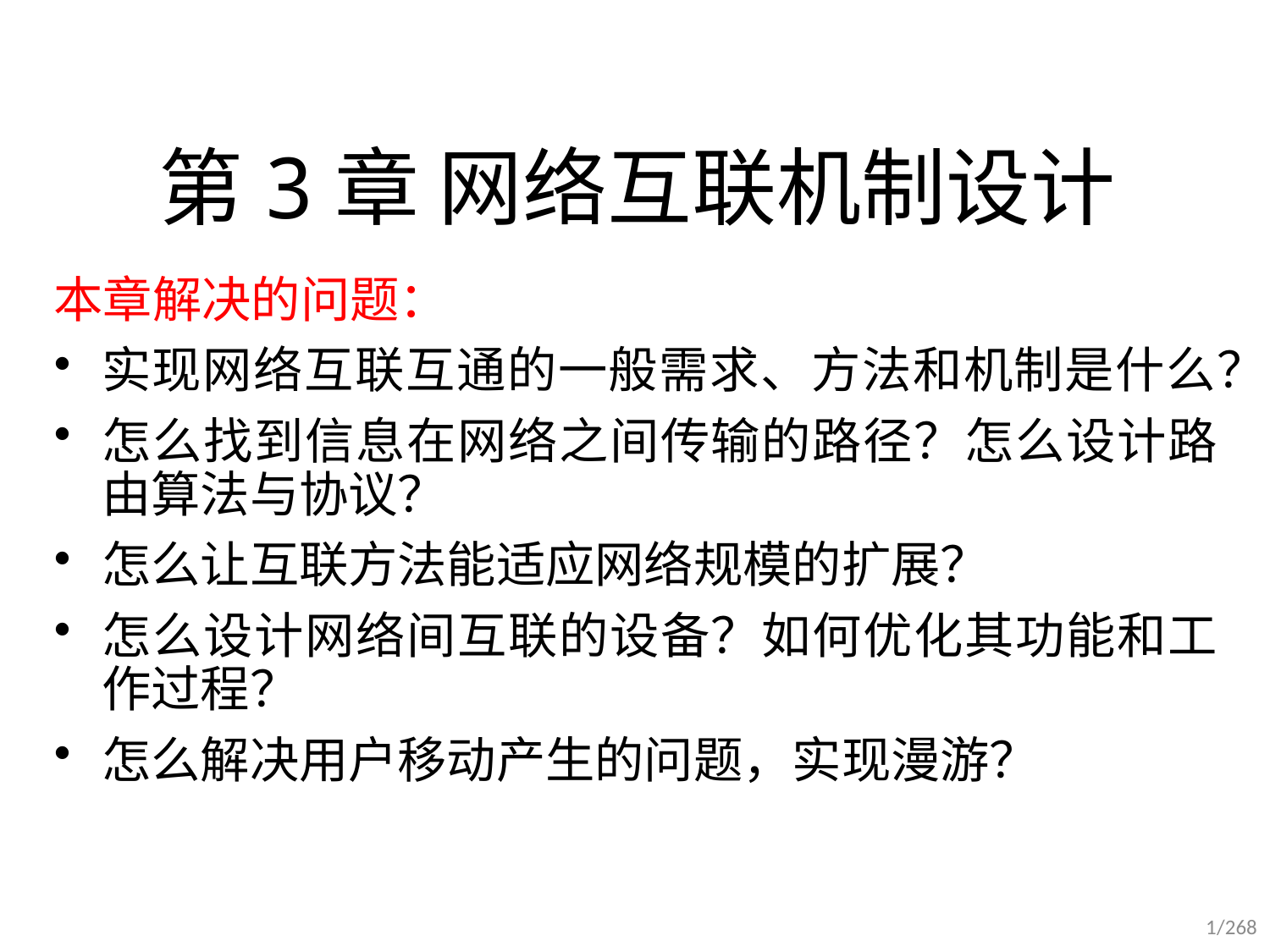

# 第3章 网络互联机制设计
本章解决的问题：
实现网络互联互通的一般需求、方法和机制是什么？
怎么找到信息在网络之间传输的路径？怎么设计路由算法与协议？
怎么让互联方法能适应网络规模的扩展？
怎么设计网络间互联的设备？如何优化其功能和工作过程？
怎么解决用户移动产生的问题，实现漫游？

1/268